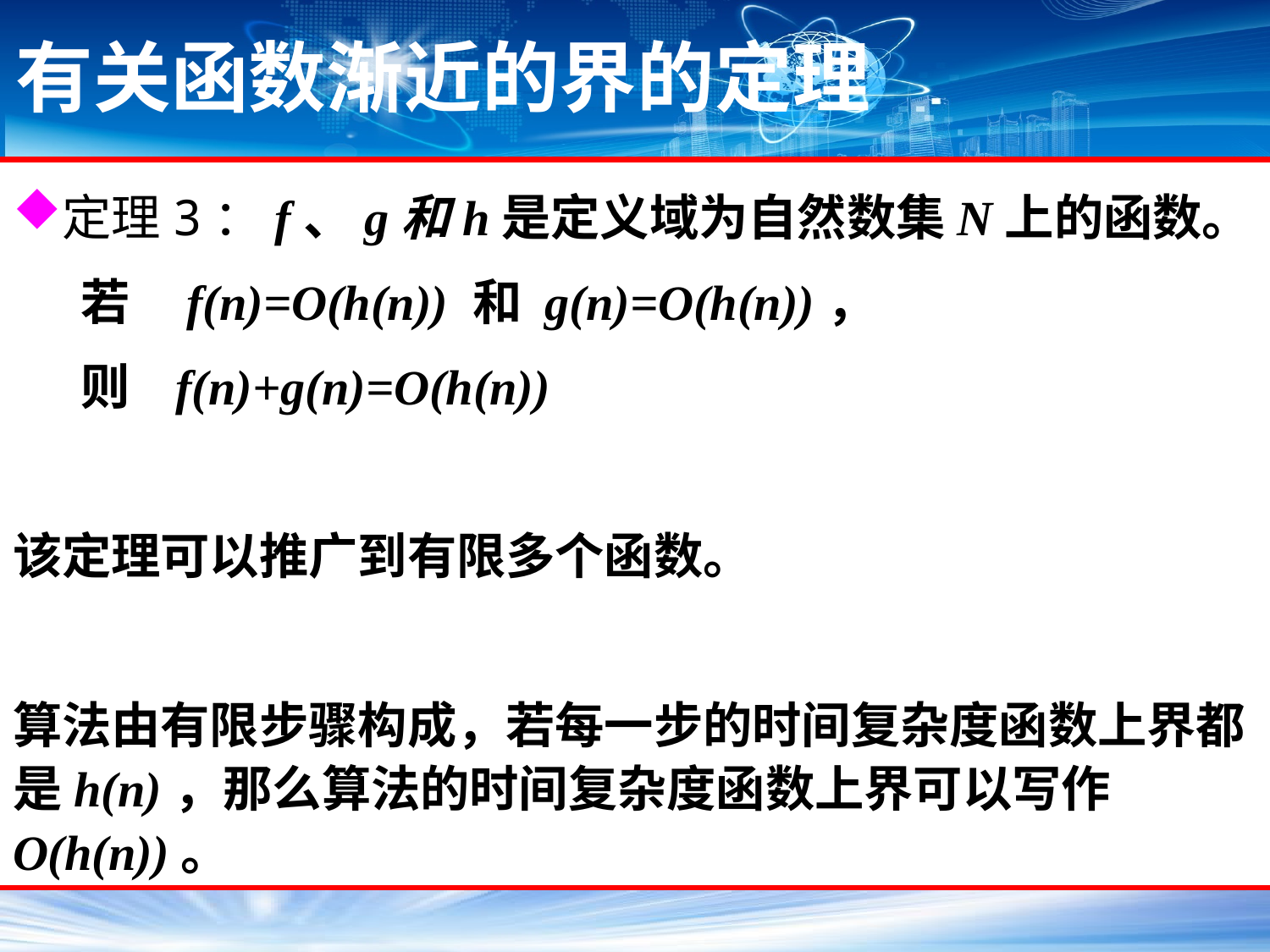

# 有关函数渐近的界的定理
定理3：f、g和h是定义域为自然数集N上的函数。
     若    f(n)=O(h(n)) 和 g(n)=O(h(n))，
     则   f(n)+g(n)=O(h(n))

该定理可以推广到有限多个函数。

算法由有限步骤构成，若每一步的时间复杂度函数上界都是h(n)，那么算法的时间复杂度函数上界可以写作O(h(n))。